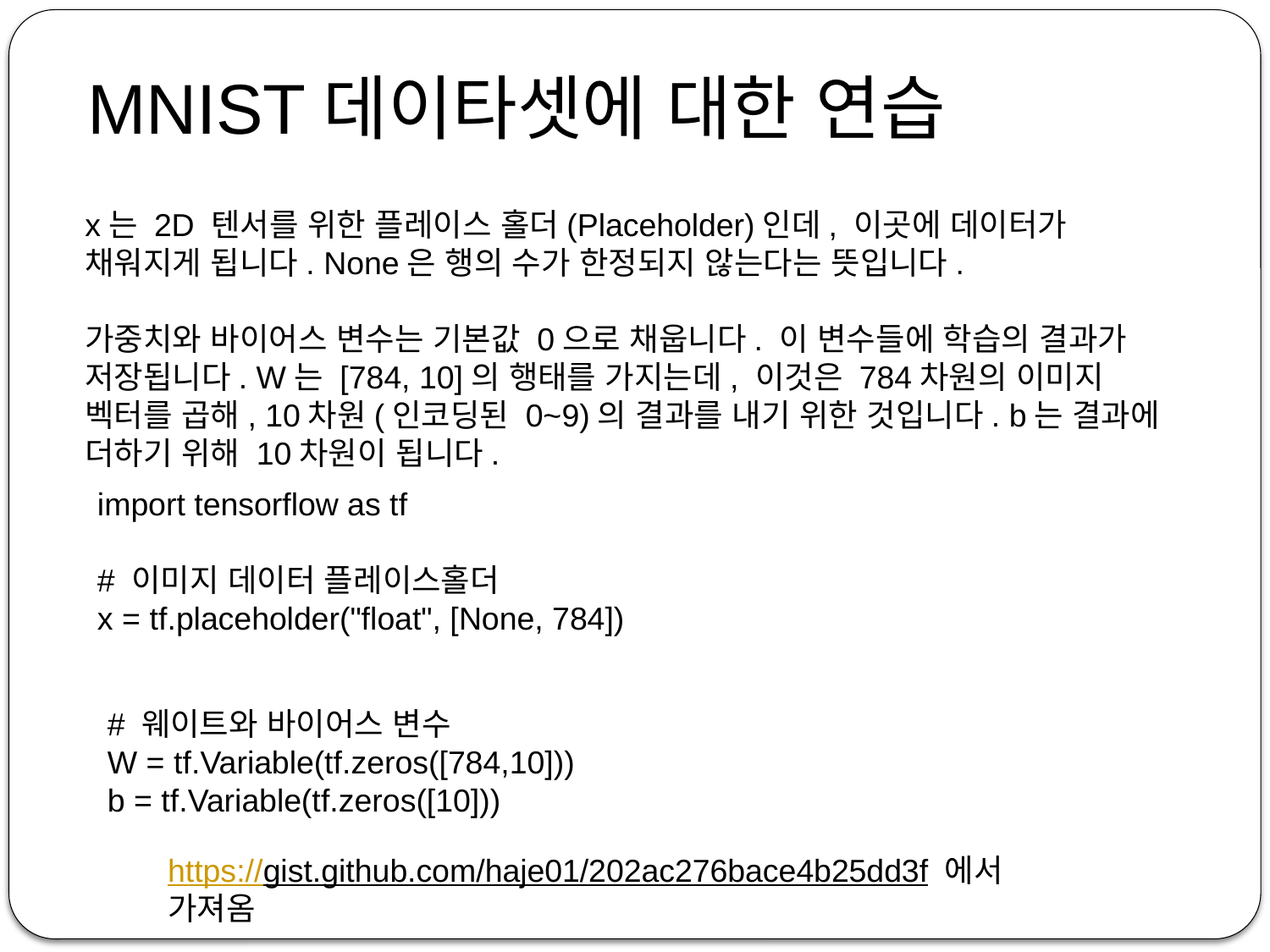

MNIST데이타셋에 대한 연습
x는 2D 텐서를 위한 플레이스 홀더(Placeholder)인데, 이곳에 데이터가 채워지게 됩니다. None은 행의 수가 한정되지 않는다는 뜻입니다.

가중치와 바이어스 변수는 기본값 0으로 채웁니다. 이 변수들에 학습의 결과가 저장됩니다. W는 [784, 10]의 행태를 가지는데, 이것은 784차원의 이미지 벡터를 곱해, 10차원(인코딩된 0~9)의 결과를 내기 위한 것입니다. b는 결과에 더하기 위해 10차원이 됩니다.
import tensorflow as tf

# 이미지 데이터 플레이스홀더
x = tf.placeholder("float", [None, 784])
# 웨이트와 바이어스 변수
W = tf.Variable(tf.zeros([784,10]))
b = tf.Variable(tf.zeros([10]))
https://gist.github.com/haje01/202ac276bace4b25dd3f 에서 가져옴